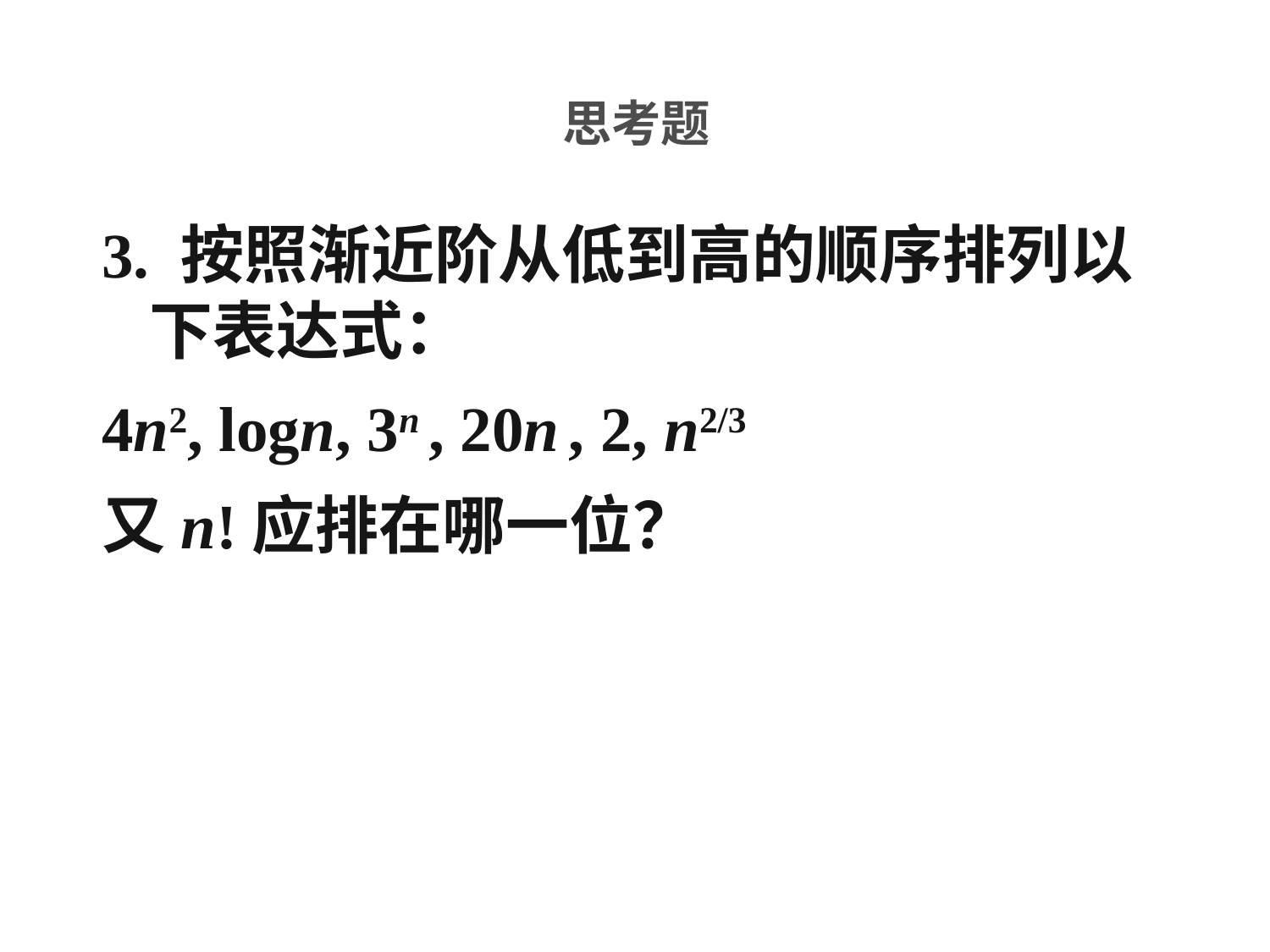

# 思考题
3. 按照渐近阶从低到高的顺序排列以下表达式：
4n2, logn, 3n , 20n , 2, n2/3
又n!应排在哪一位？